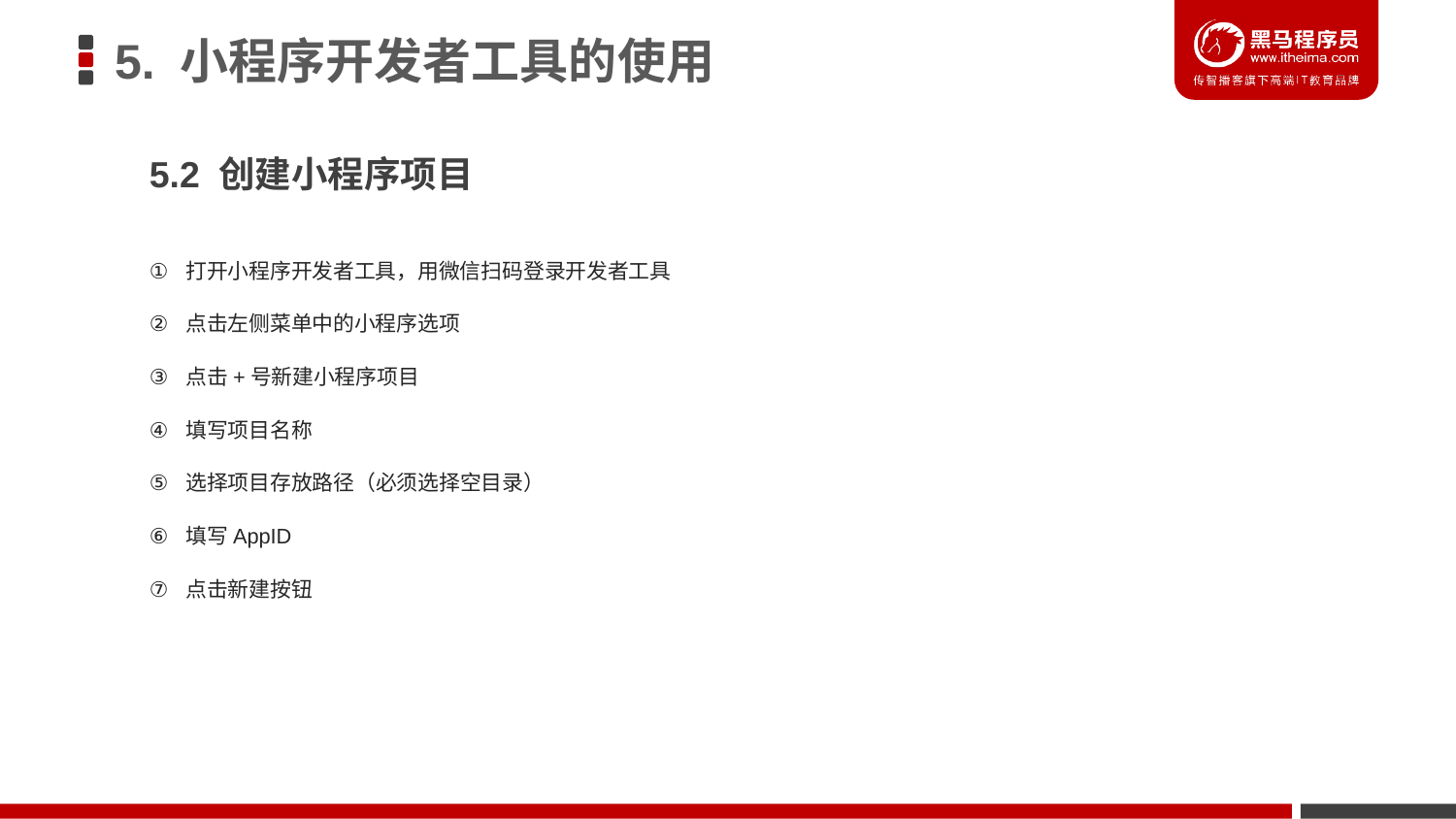

# 5. 小程序开发者工具的使用
5.2 创建小程序项目
打开小程序开发者工具，用微信扫码登录开发者工具
点击左侧菜单中的小程序选项
点击+号新建小程序项目
填写项目名称
选择项目存放路径（必须选择空目录）
填写AppID
点击新建按钮